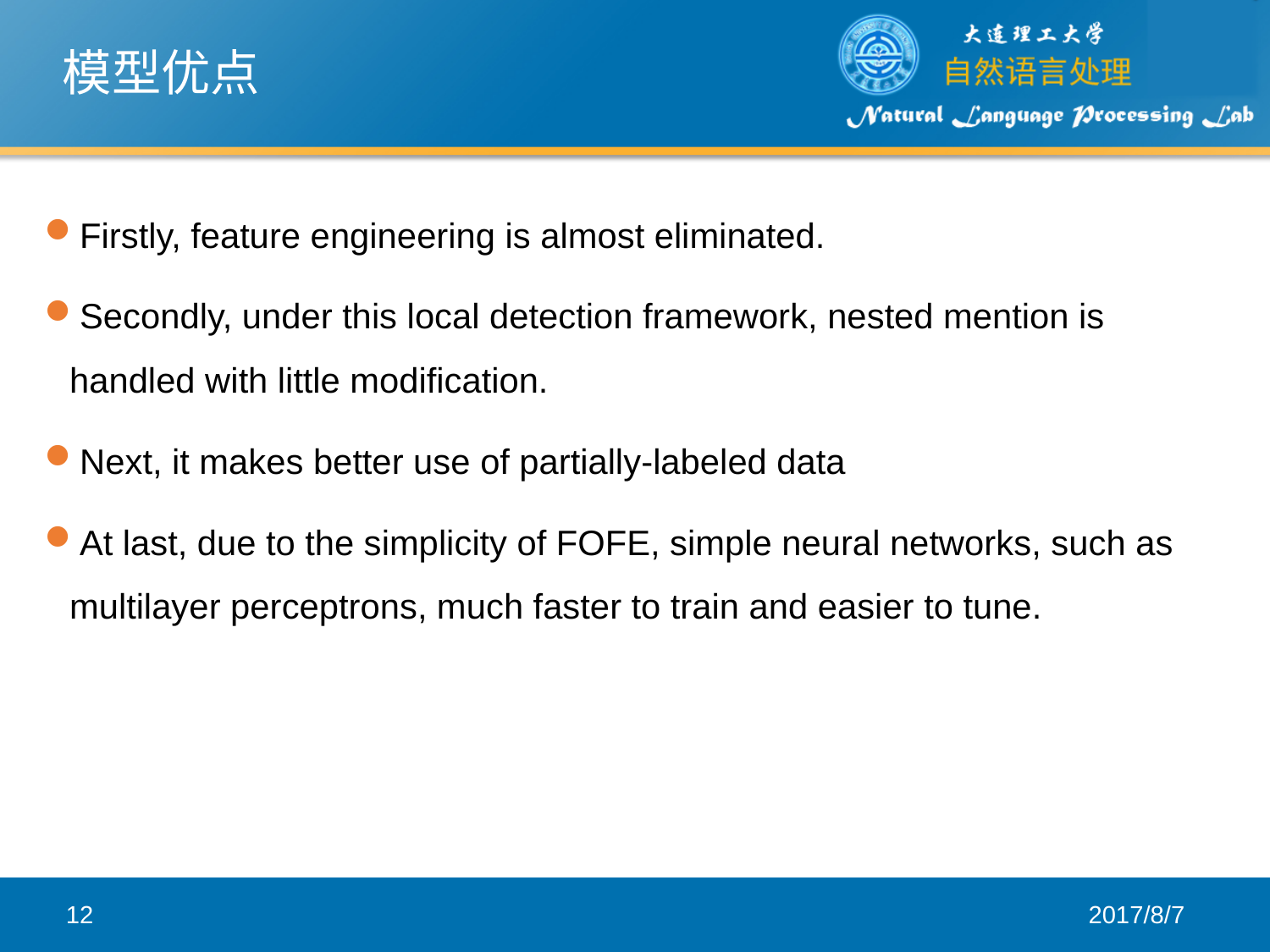

# 模型优点
Firstly, feature engineering is almost eliminated.
Secondly, under this local detection framework, nested mention is handled with little modification.
Next, it makes better use of partially-labeled data
At last, due to the simplicity of FOFE, simple neural networks, such as multilayer perceptrons, much faster to train and easier to tune.

12
2017/8/7